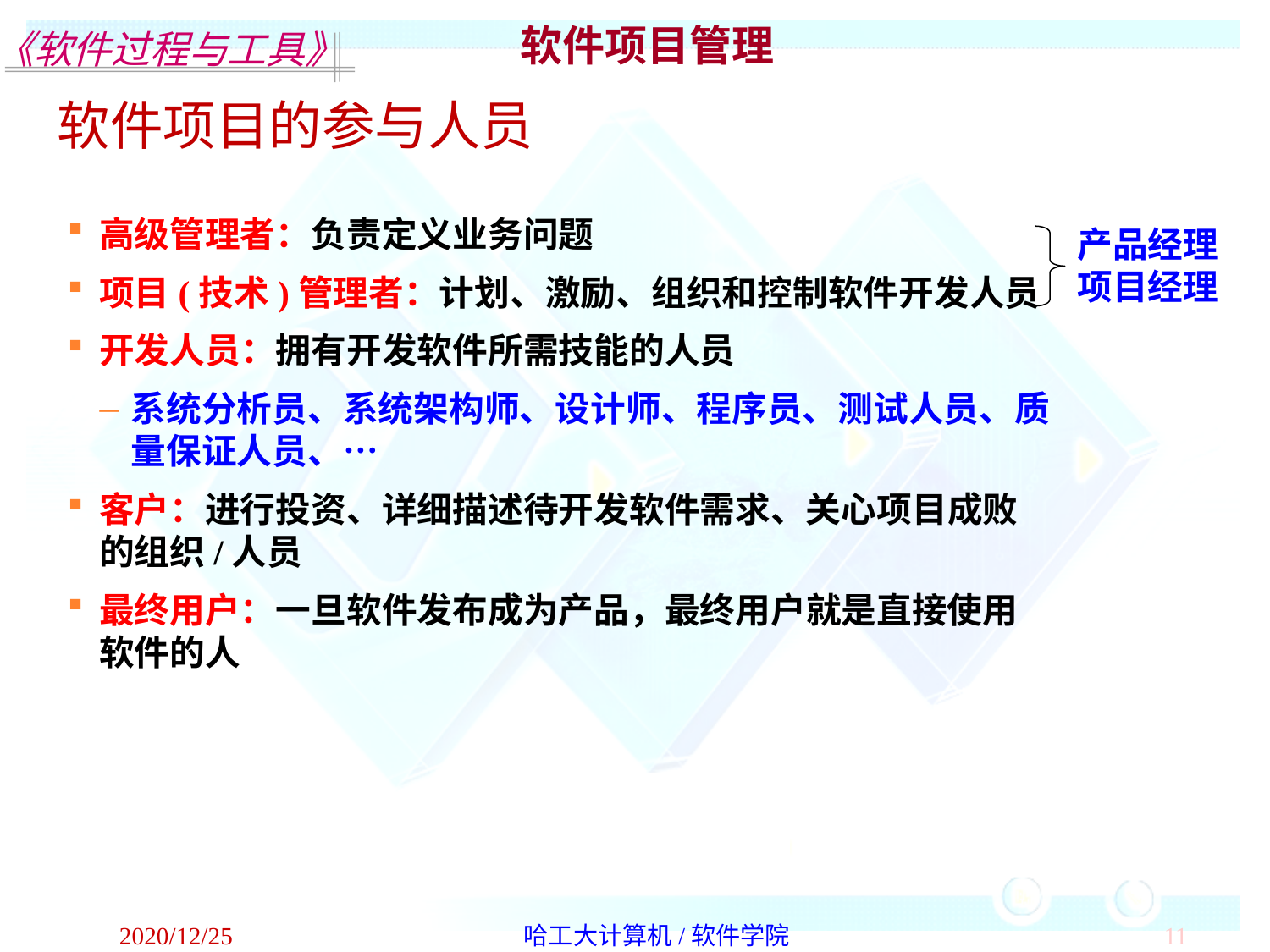

软件项目管理
软件项目的参与人员
高级管理者：负责定义业务问题
项目(技术)管理者：计划、激励、组织和控制软件开发人员
开发人员：拥有开发软件所需技能的人员
系统分析员、系统架构师、设计师、程序员、测试人员、质量保证人员、…
客户：进行投资、详细描述待开发软件需求、关心项目成败的组织/人员
最终用户：一旦软件发布成为产品，最终用户就是直接使用软件的人

产品经理
项目经理